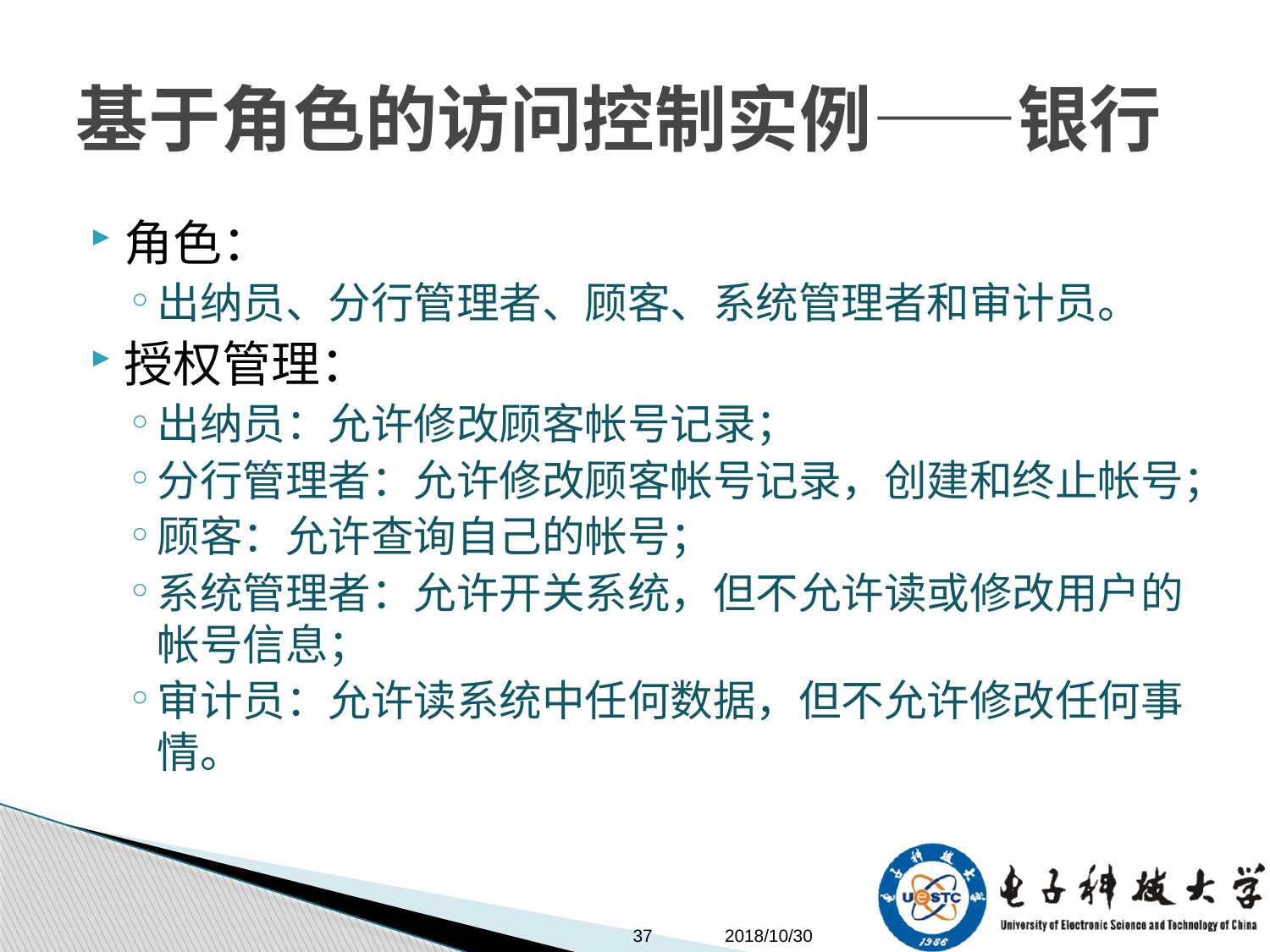

# 基于角色的访问控制实例——银行
角色：
出纳员、分行管理者、顾客、系统管理者和审计员。
授权管理：
出纳员：允许修改顾客帐号记录；
分行管理者：允许修改顾客帐号记录，创建和终止帐号；
顾客：允许查询自己的帐号；
系统管理者：允许开关系统，但不允许读或修改用户的帐号信息；
审计员：允许读系统中任何数据，但不允许修改任何事情。
37
2018/10/30